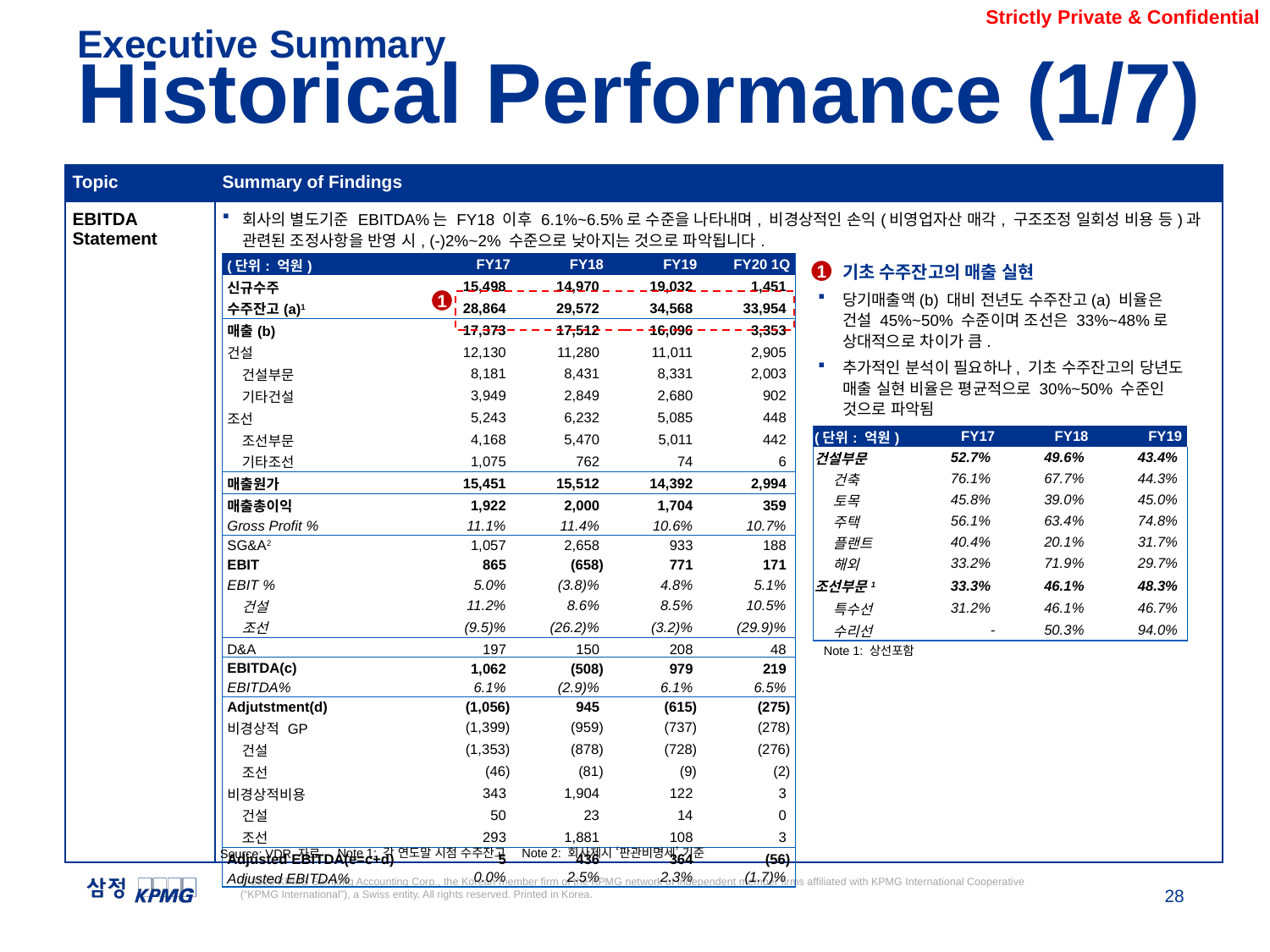

Executive Summary
Historical Performance (1/7)
| Topic | Summary of Findings |
| --- | --- |
| EBITDA Statement | 회사의 별도기준 EBITDA%는 FY18 이후 6.1%~6.5%로 수준을 나타내며, 비경상적인 손익(비영업자산 매각, 구조조정 일회성 비용 등)과 관련된 조정사항을 반영 시, (-)2%~2% 수준으로 낮아지는 것으로 파악됩니다. |
기초 수주잔고의 매출 실현
당기매출액(b) 대비 전년도 수주잔고(a) 비율은 건설 45%~50% 수준이며 조선은 33%~48%로 상대적으로 차이가 큼.
추가적인 분석이 필요하나, 기초 수주잔고의 당년도 매출 실현 비율은 평균적으로 30%~50% 수준인 것으로 파악됨

| (단위: 억원) | FY17 | FY18 | FY19 | FY20 1Q |
| --- | --- | --- | --- | --- |
| 신규수주 | 15,498 | 14,970 | 19,032 | 1,451 |
| 수주잔고(a)1 | 28,864 | 29,572 | 34,568 | 33,954 |
| 매출(b) | 17,373 | 17,512 | 16,096 | 3,353 |
| 건설 | 12,130 | 11,280 | 11,011 | 2,905 |
| 건설부문 | 8,181 | 8,431 | 8,331 | 2,003 |
| 기타건설 | 3,949 | 2,849 | 2,680 | 902 |
| 조선 | 5,243 | 6,232 | 5,085 | 448 |
| 조선부문 | 4,168 | 5,470 | 5,011 | 442 |
| 기타조선 | 1,075 | 762 | 74 | 6 |
| 매출원가 | 15,451 | 15,512 | 14,392 | 2,994 |
| 매출총이익 | 1,922 | 2,000 | 1,704 | 359 |
| Gross Profit % | 11.1% | 11.4% | 10.6% | 10.7% |
| SG&A2 | 1,057 | 2,658 | 933 | 188 |
| EBIT | 865 | (658) | 771 | 171 |
| EBIT % | 5.0% | (3.8)% | 4.8% | 5.1% |
| 건설 | 11.2% | 8.6% | 8.5% | 10.5% |
| 조선 | (9.5)% | (26.2)% | (3.2)% | (29.9)% |
| D&A | 197 | 150 | 208 | 48 |
| EBITDA(c) | 1,062 | (508) | 979 | 219 |
| EBITDA% | 6.1% | (2.9)% | 6.1% | 6.5% |
| Adjutstment(d) | (1,056) | 945 | (615) | (275) |
| 비경상적 GP | (1,399) | (959) | (737) | (278) |
| 건설 | (1,353) | (878) | (728) | (276) |
| 조선 | (46) | (81) | (9) | (2) |
| 비경상적비용 | 343 | 1,904 | 122 | 3 |
| 건설 | 50 | 23 | 14 | 0 |
| 조선 | 293 | 1,881 | 108 | 3 |
| Adjusted EBITDA(e=c+d) | 5 | 436 | 364 | (56) |
| Adjusted EBITDA% | 0.0% | 2.5% | 2.3% | (1.7)% |
1
1

| (단위: 억원) | FY17 | FY18 | FY19 |
| --- | --- | --- | --- |
| 건설부문 | 52.7% | 49.6% | 43.4% |
| 건축 | 76.1% | 67.7% | 44.3% |
| 토목 | 45.8% | 39.0% | 45.0% |
| 주택 | 56.1% | 63.4% | 74.8% |
| 플랜트 | 40.4% | 20.1% | 31.7% |
| 해외 | 33.2% | 71.9% | 29.7% |
| 조선부문1 | 33.3% | 46.1% | 48.3% |
| 특수선 | 31.2% | 46.1% | 46.7% |
| 수리선 | - | 50.3% | 94.0% |
Note 1: 상선포함
Note 1: 각 연도말 시점 수주잔고    Note 2: 회사제시 ‘판관비명세’ 기준
Source: VDR 자료